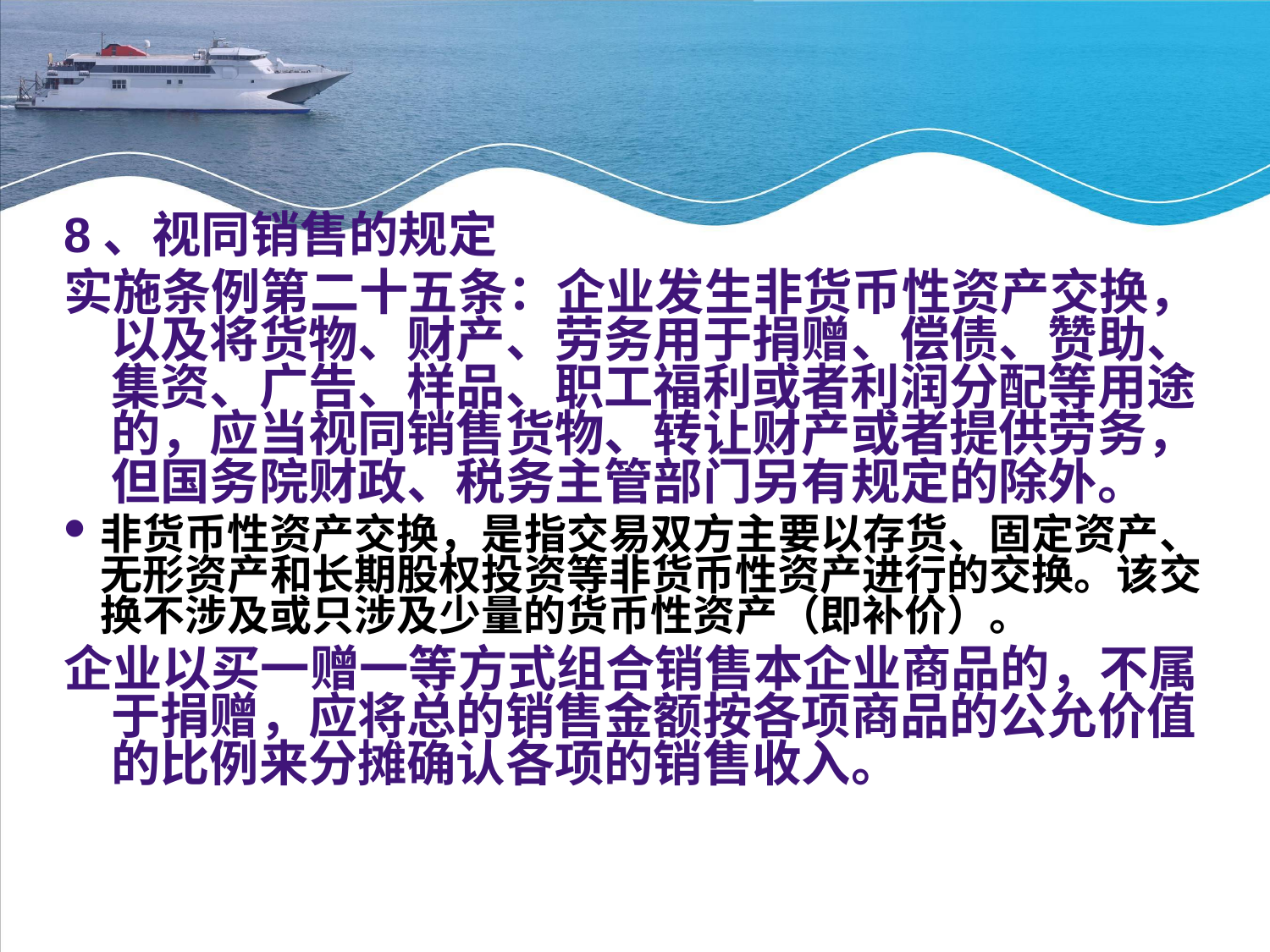

#
8、视同销售的规定
实施条例第二十五条：企业发生非货币性资产交换，以及将货物、财产、劳务用于捐赠、偿债、赞助、集资、广告、样品、职工福利或者利润分配等用途的，应当视同销售货物、转让财产或者提供劳务，但国务院财政、税务主管部门另有规定的除外。
非货币性资产交换，是指交易双方主要以存货、固定资产、无形资产和长期股权投资等非货币性资产进行的交换。该交换不涉及或只涉及少量的货币性资产（即补价）。
企业以买一赠一等方式组合销售本企业商品的，不属于捐赠，应将总的销售金额按各项商品的公允价值的比例来分摊确认各项的销售收入。